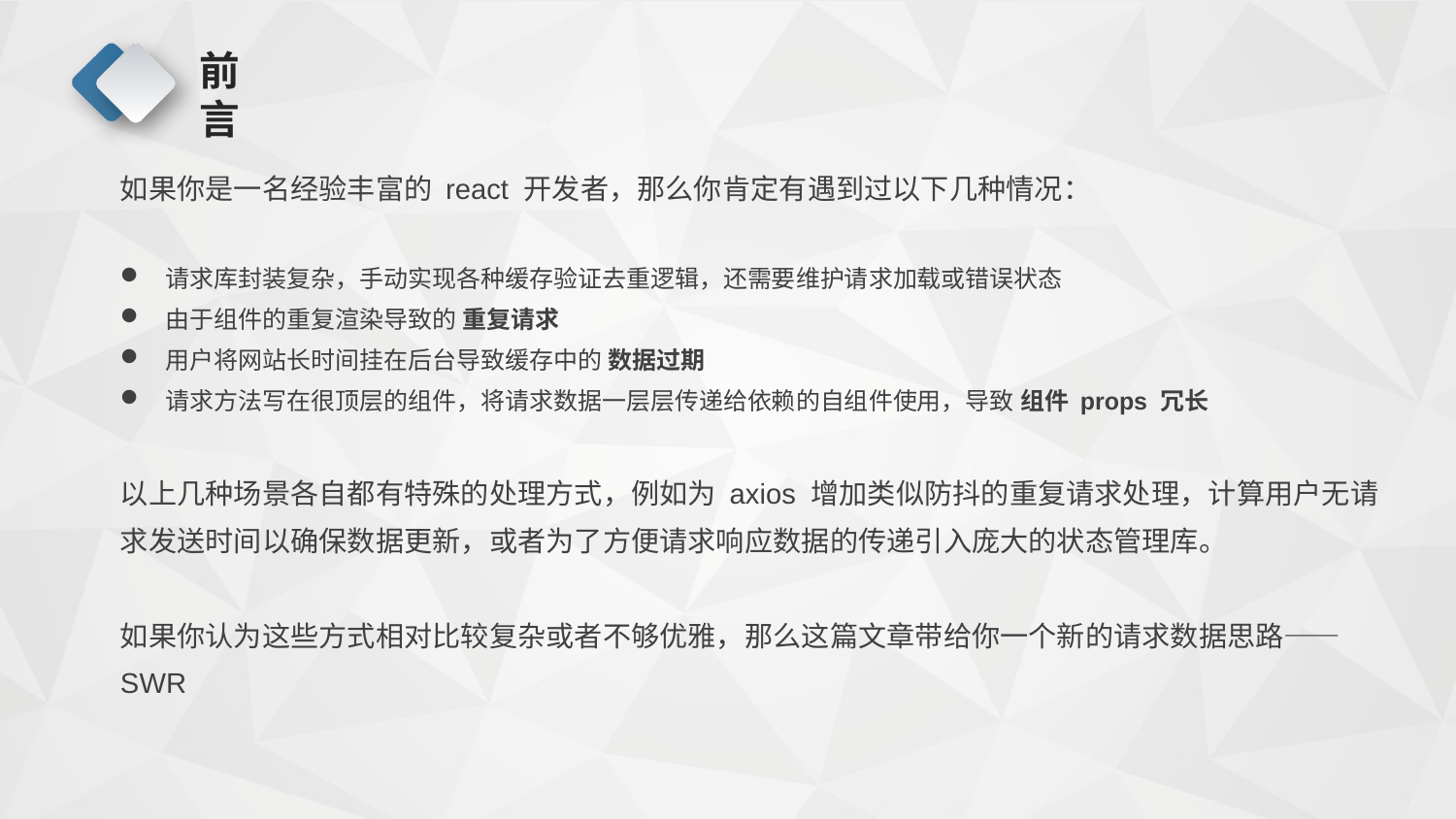

# 前言
如果你是一名经验丰富的 react 开发者，那么你肯定有遇到过以下几种情况：

请求库封装复杂，手动实现各种缓存验证去重逻辑，还需要维护请求加载或错误状态
由于组件的重复渲染导致的 重复请求
用户将网站长时间挂在后台导致缓存中的 数据过期
请求方法写在很顶层的组件，将请求数据一层层传递给依赖的自组件使用，导致 组件 props 冗长

以上几种场景各自都有特殊的处理方式，例如为 axios 增加类似防抖的重复请求处理，计算用户无请求发送时间以确保数据更新，或者为了方便请求响应数据的传递引入庞大的状态管理库。

如果你认为这些方式相对比较复杂或者不够优雅，那么这篇文章带给你一个新的请求数据思路——SWR